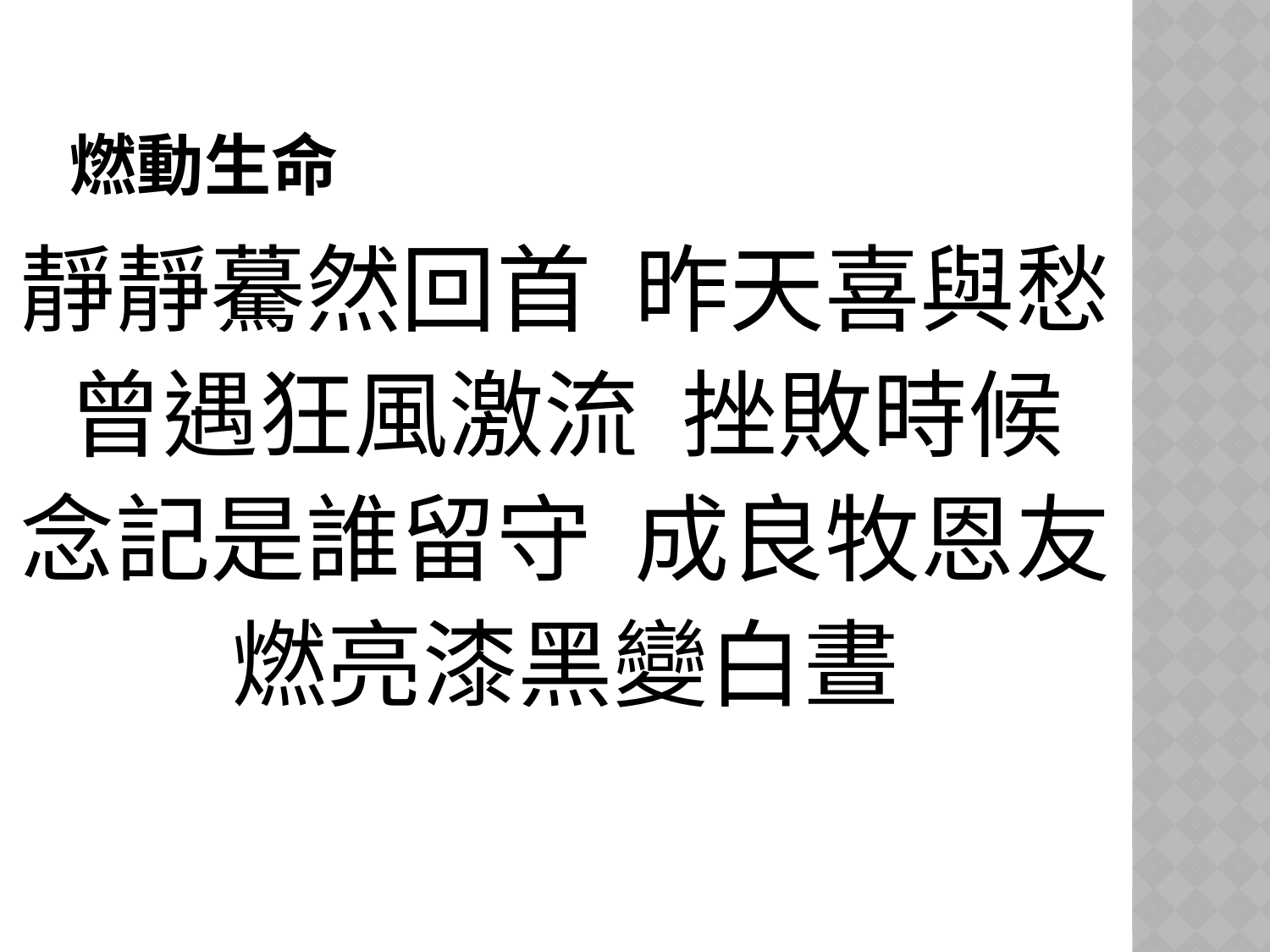

# 燃動生命
靜靜驀然回首  昨天喜與愁
曾遇狂風激流  挫敗時候
念記是誰留守  成良牧恩友
燃亮漆黑變白晝